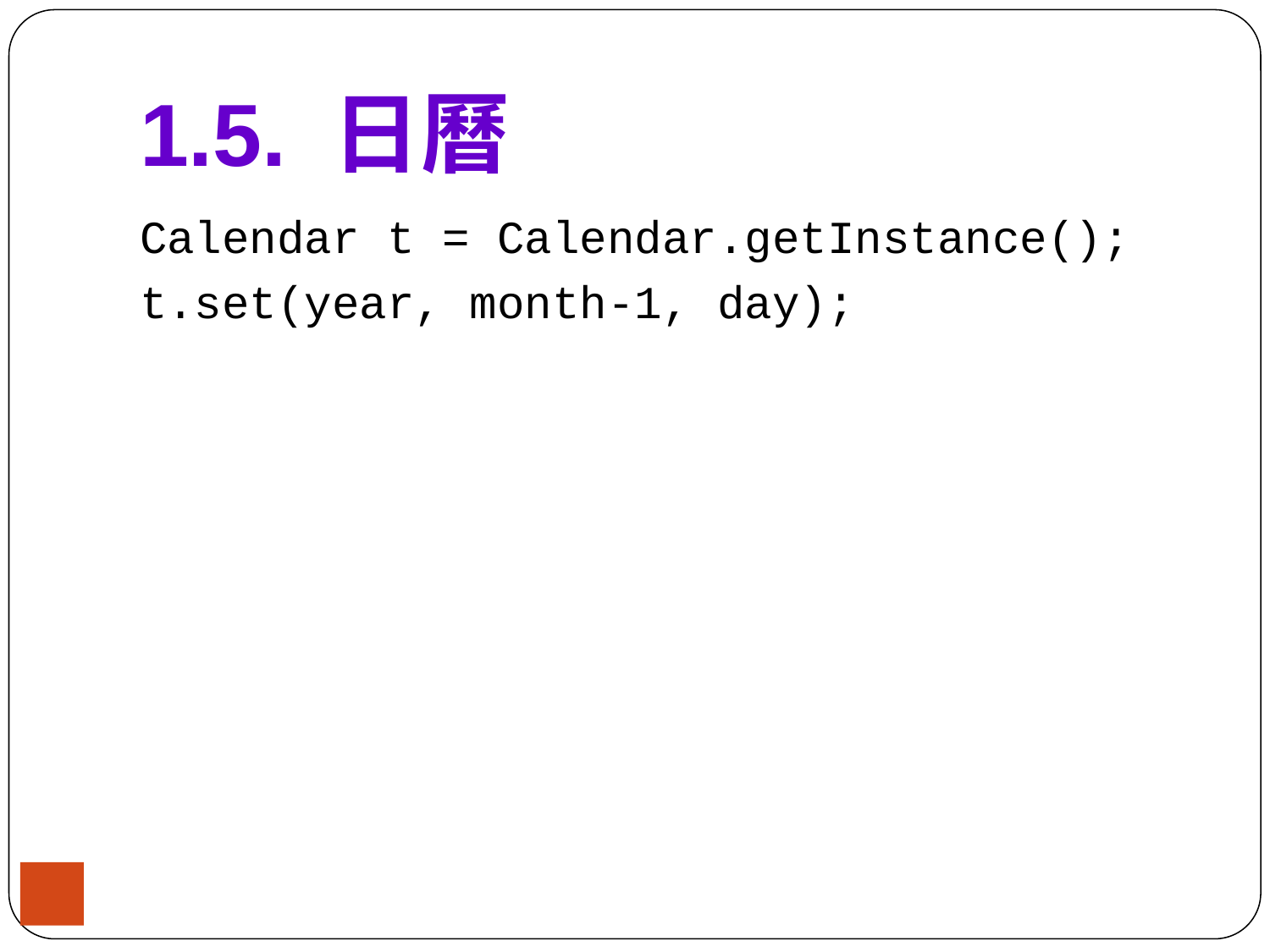

# 1.5. 日曆
Calendar t = Calendar.getInstance();
t.set(year, month-1, day);